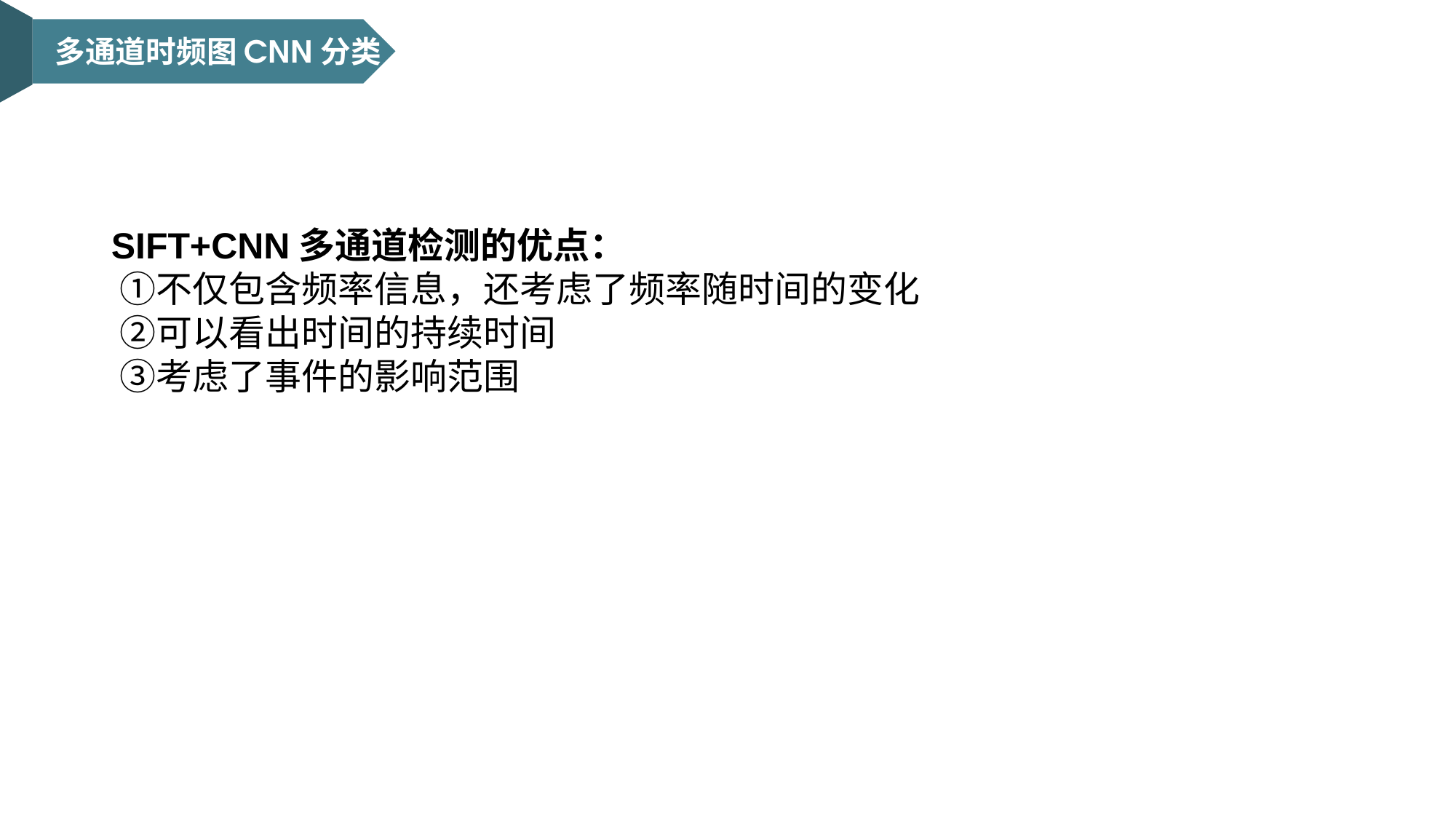

多通道时频图CNN分类

# SIFT+CNN多通道检测的优点： ①不仅包含频率信息，还考虑了频率随时间的变化 ②可以看出时间的持续时间 ③考虑了事件的影响范围